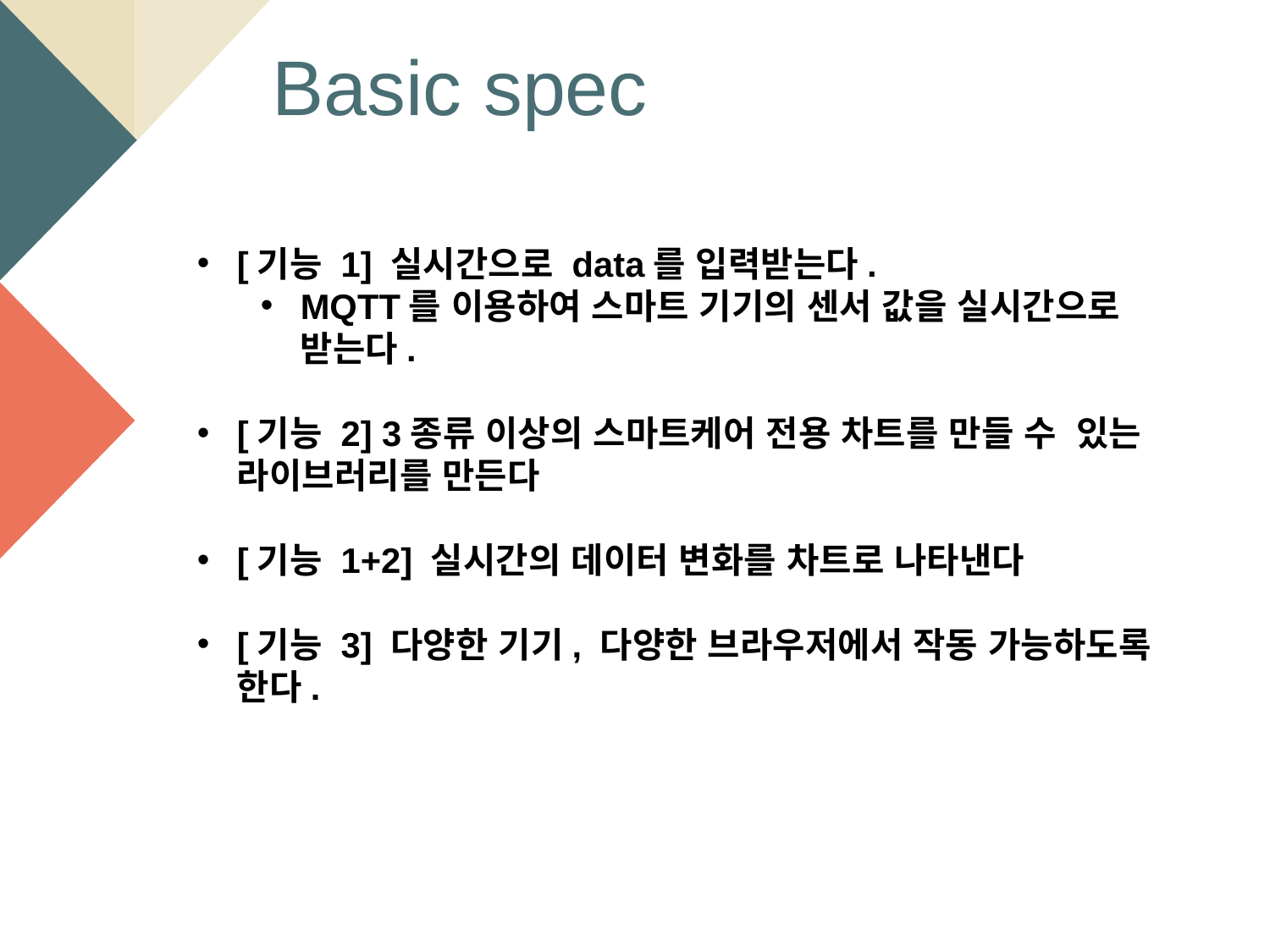

Basic spec
[기능 1] 실시간으로 data를 입력받는다.
MQTT를 이용하여 스마트 기기의 센서 값을 실시간으로 받는다.

[기능 2] 3종류 이상의 스마트케어 전용 차트를 만들 수  있는 라이브러리를 만든다

[기능 1+2] 실시간의 데이터 변화를 차트로 나타낸다

[기능 3] 다양한 기기, 다양한 브라우저에서 작동 가능하도록 한다.